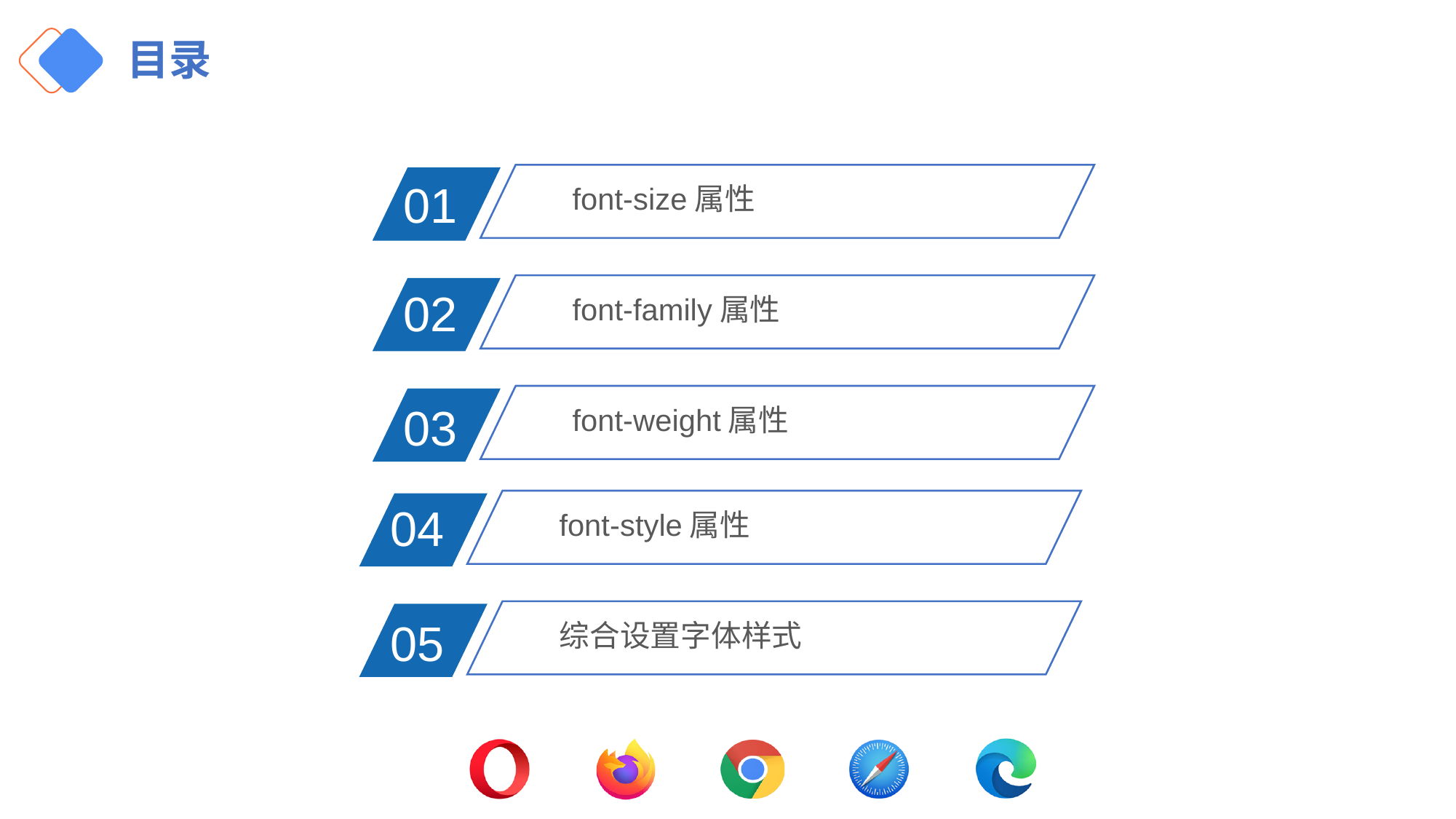

# 目录

font-size属性

01

font-family属性
02

font-weight属性

03

font-style属性

04

综合设置字体样式

05